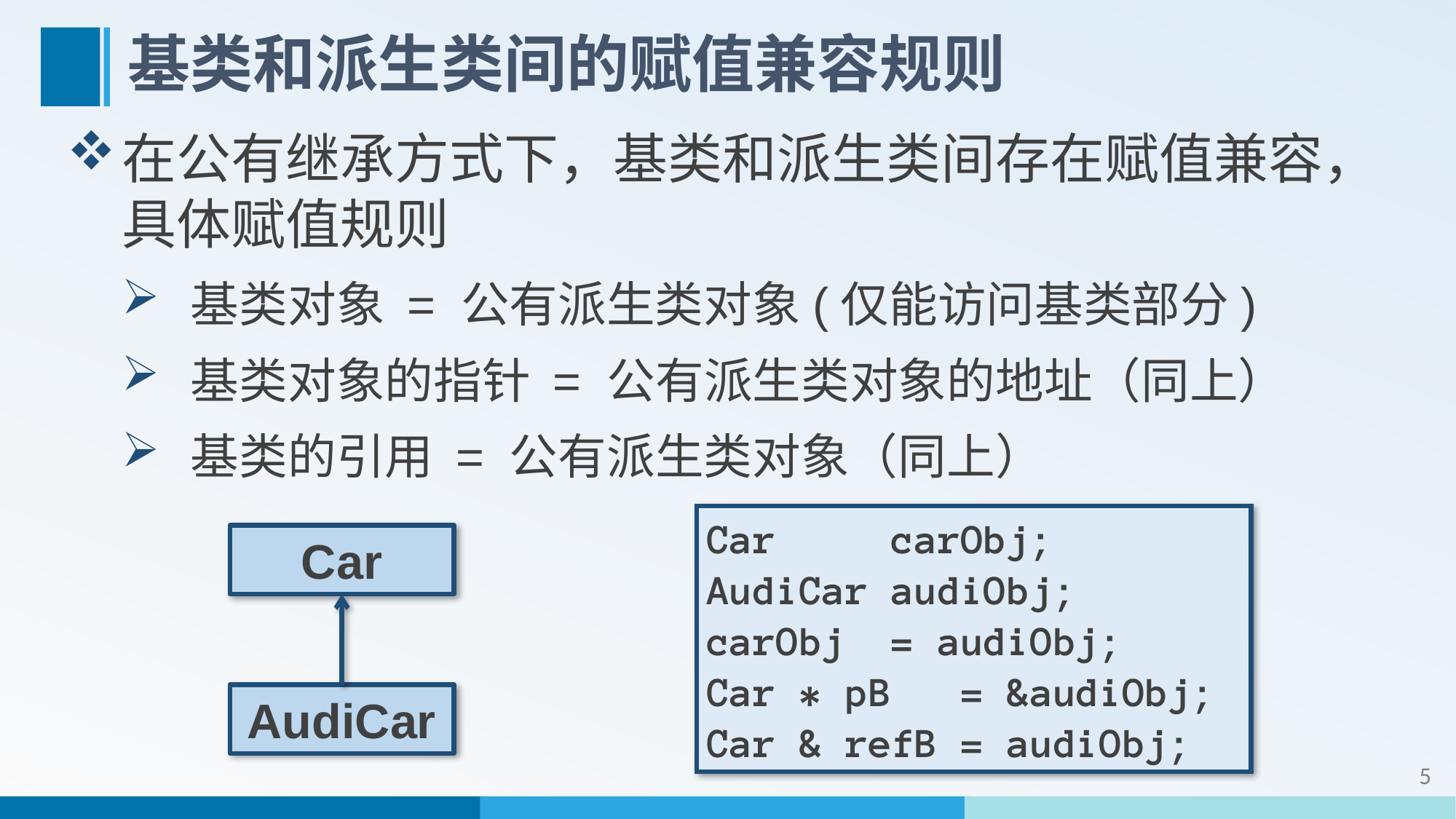

# 基类和派生类间的赋值兼容规则
在公有继承方式下，基类和派生类间存在赋值兼容，具体赋值规则
基类对象 = 公有派生类对象(仅能访问基类部分)
基类对象的指针 = 公有派生类对象的地址（同上）
基类的引用 = 公有派生类对象（同上）
Car     carObj;
AudiCar audiObj;
carObj  = audiObj;
Car * pB   = &audiObj;
Car & refB = audiObj;
Car
AudiCar